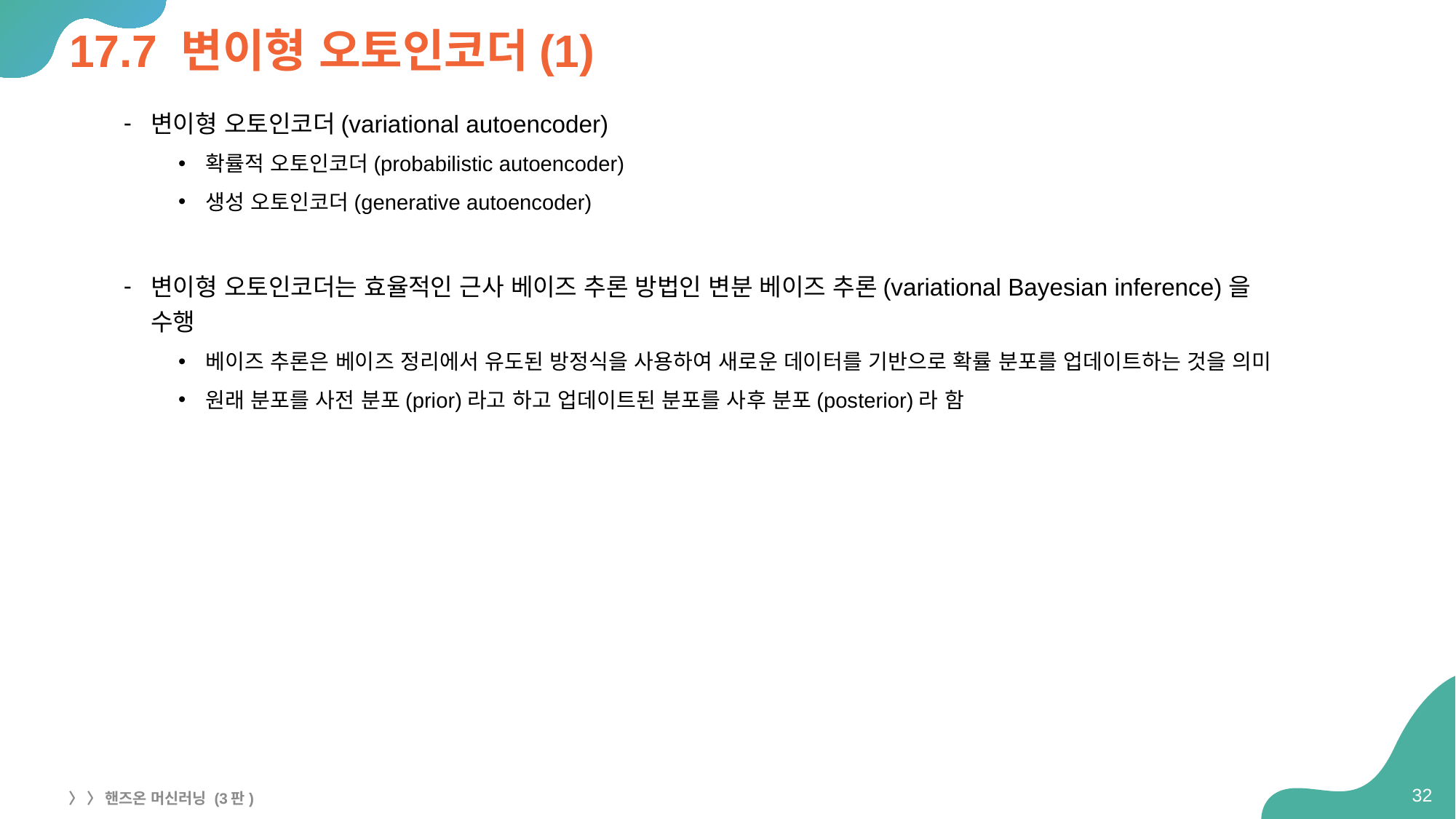

# 17.7 변이형 오토인코더(1)
변이형 오토인코더(variational autoencoder)
확률적 오토인코더(probabilistic autoencoder)
생성 오토인코더(generative autoencoder)

변이형 오토인코더는 효율적인 근사 베이즈 추론 방법인 변분 베이즈 추론(variational Bayesian inference)을
수행
베이즈 추론은 베이즈 정리에서 유도된 방정식을 사용하여 새로운 데이터를 기반으로 확률 분포를 업데이트하는 것을 의미
원래 분포를 사전 분포(prior)라고 하고 업데이트된 분포를 사후 분포(posterior)라 함
32
〉 〉 핸즈온 머신러닝 (3판)